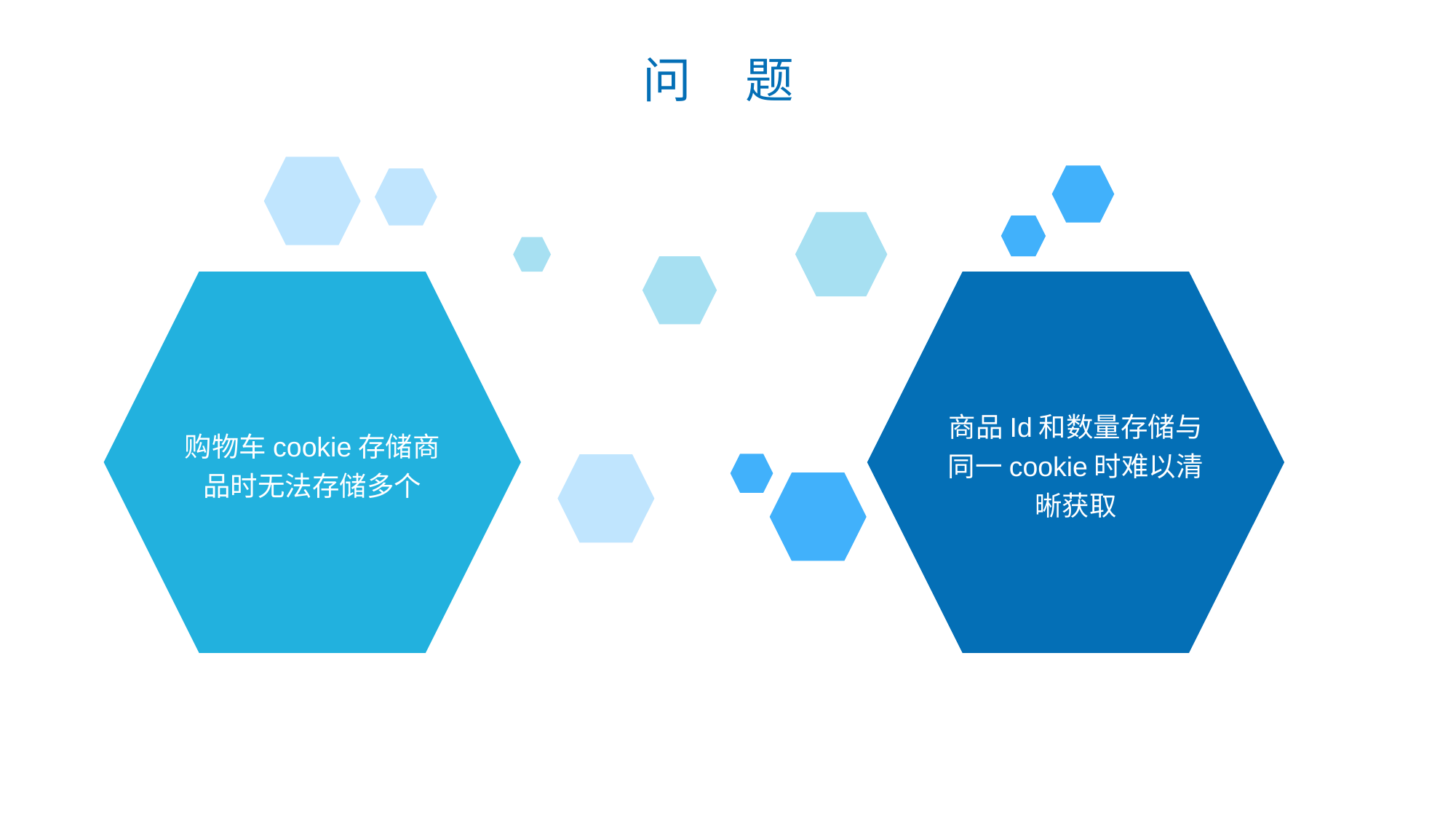

问     题

购物车cookie存储商品时无法存储多个
商品Id和数量存储与同一cookie时难以清晰获取